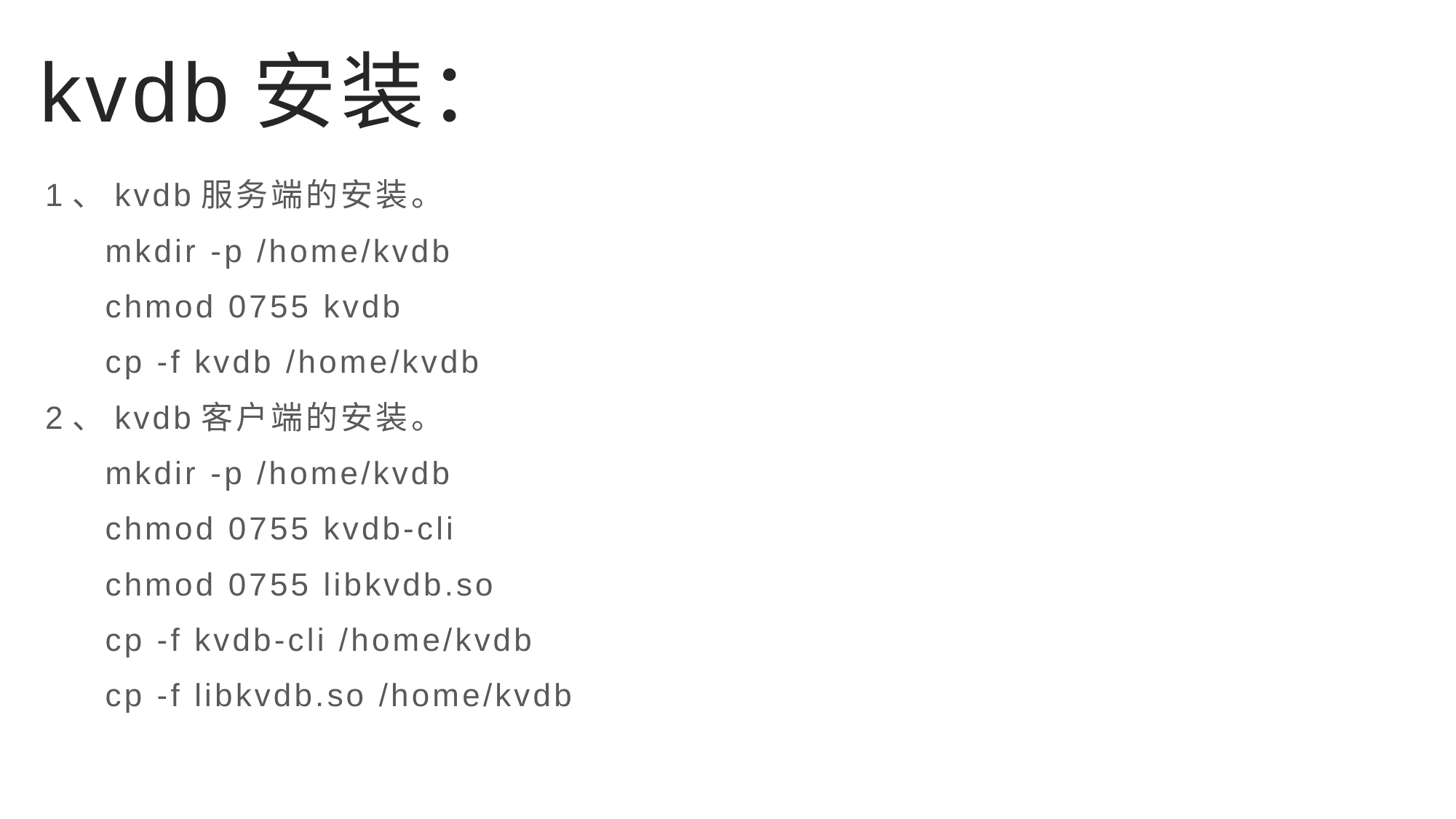

# kvdb安装：
1、kvdb服务端的安装。
mkdir -p /home/kvdb
chmod 0755 kvdb
cp -f kvdb /home/kvdb
2、kvdb客户端的安装。
mkdir -p /home/kvdb
chmod 0755 kvdb-cli
chmod 0755 libkvdb.so
cp -f kvdb-cli /home/kvdb
cp -f libkvdb.so /home/kvdb